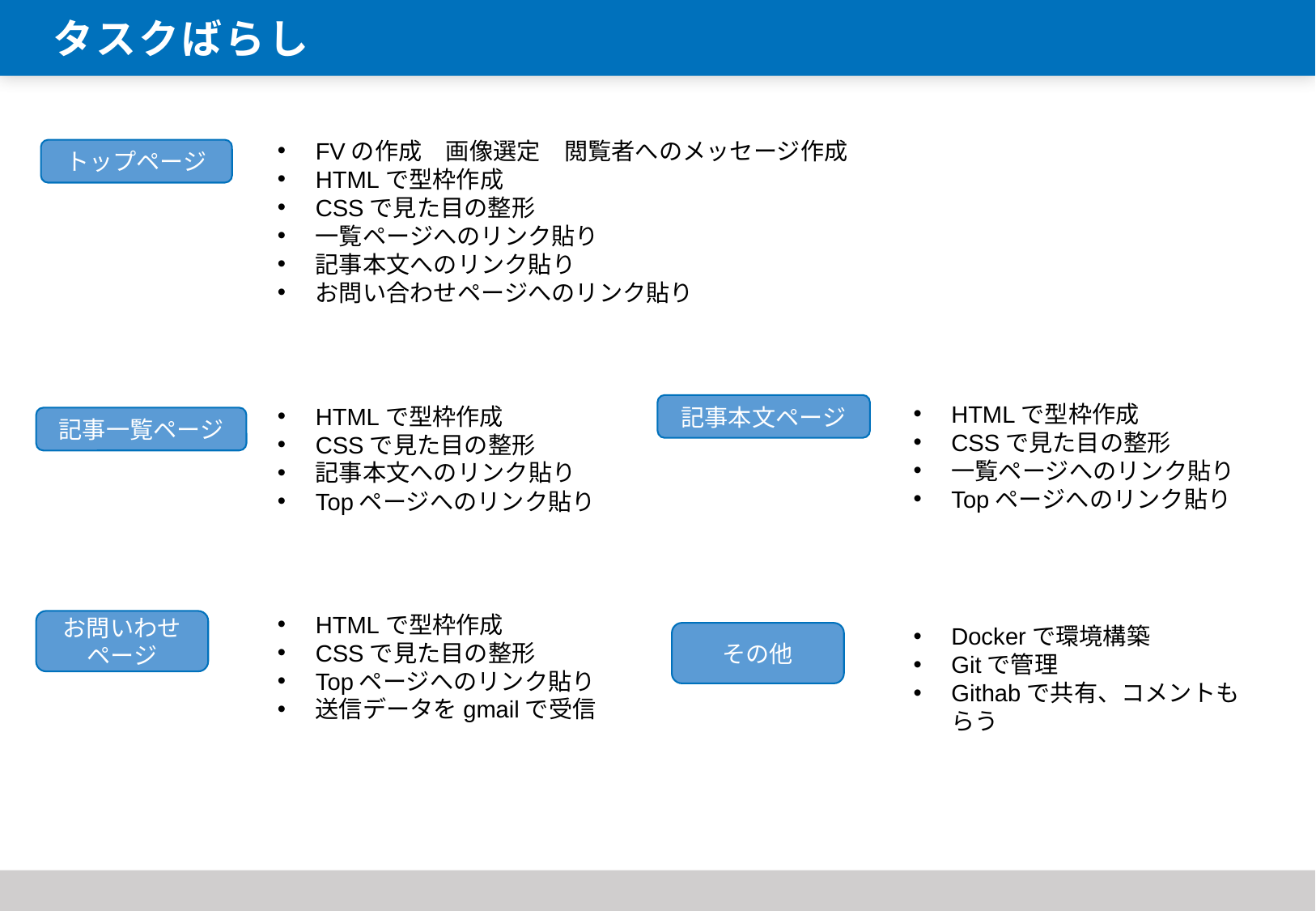

タスクばらし
FVの作成　画像選定　閲覧者へのメッセージ作成
HTMLで型枠作成
CSSで見た目の整形
一覧ページへのリンク貼り
記事本文へのリンク貼り
お問い合わせページへのリンク貼り
トップページ
HTMLで型枠作成
CSSで見た目の整形
一覧ページへのリンク貼り
Topページへのリンク貼り
記事本文ページ
HTMLで型枠作成
CSSで見た目の整形
記事本文へのリンク貼り
Topページへのリンク貼り
記事一覧ページ
HTMLで型枠作成
CSSで見た目の整形
Topページへのリンク貼り
送信データをgmailで受信
お問いわせページ
Dockerで環境構築
Gitで管理
Githabで共有、コメントもらう
その他